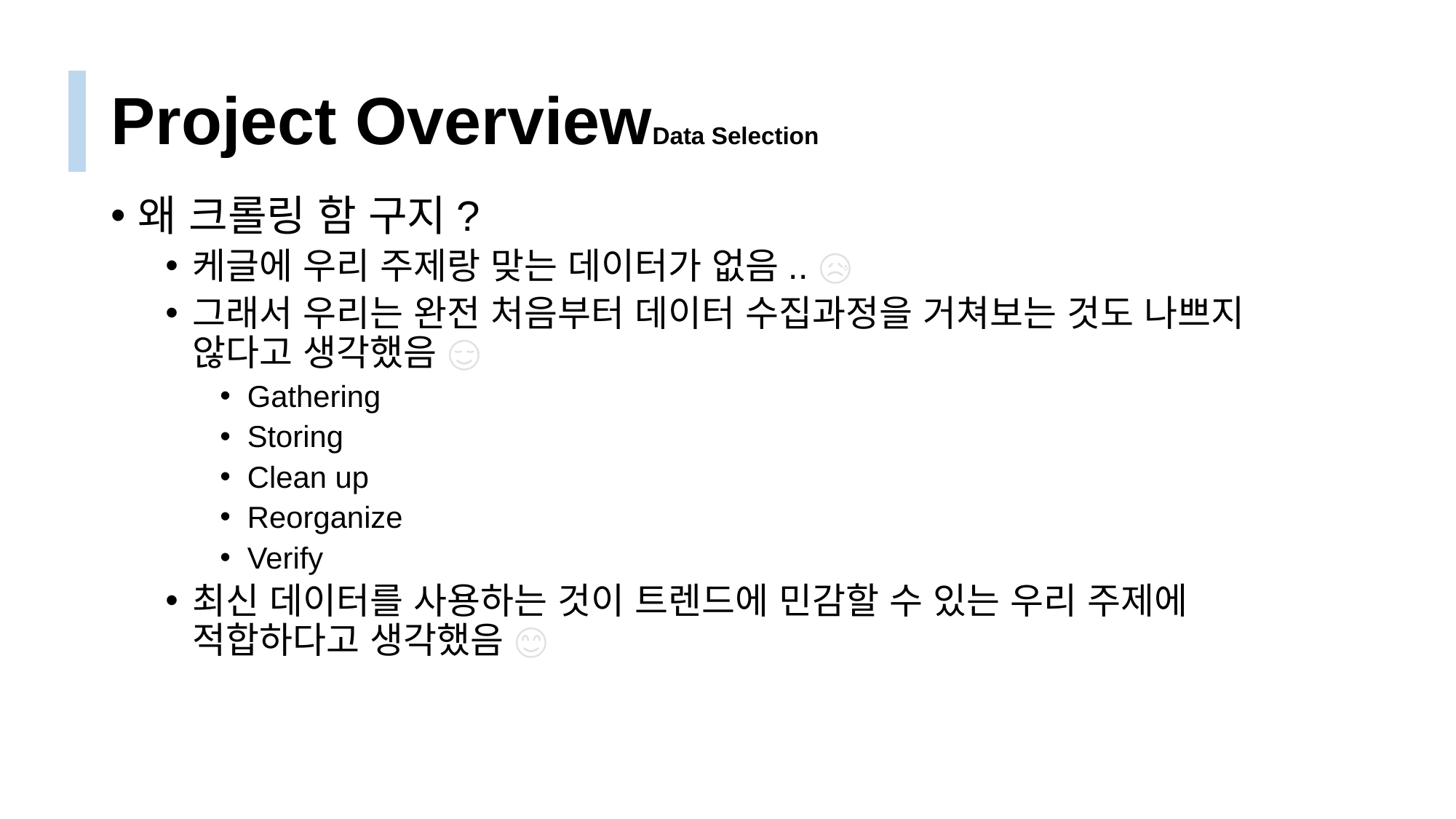

# Project OverviewData Selection

왜 크롤링 함 구지?
케글에 우리 주제랑 맞는 데이터가 없음.. 😥
그래서 우리는 완전 처음부터 데이터 수집과정을 거쳐보는 것도 나쁘지 않다고 생각했음 😌
Gathering
Storing
Clean up
Reorganize
Verify
최신 데이터를 사용하는 것이 트렌드에 민감할 수 있는 우리 주제에 적합하다고 생각했음 😊